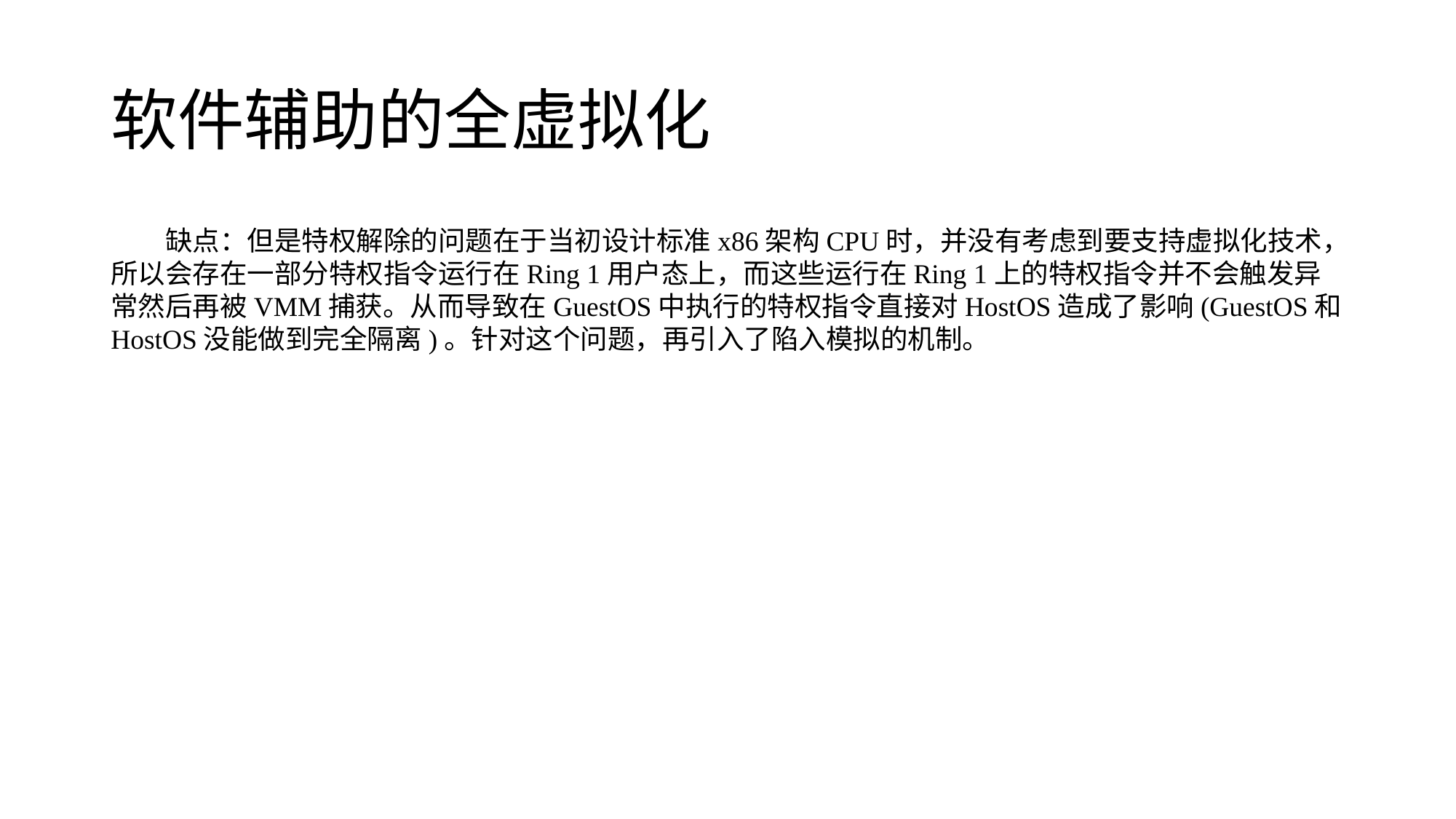

# 软件辅助的全虚拟化
缺点：但是特权解除的问题在于当初设计标准x86架构CPU时，并没有考虑到要支持虚拟化技术，所以会存在一部分特权指令运行在Ring 1用户态上，而这些运行在Ring 1上的特权指令并不会触发异常然后再被VMM捕获。从而导致在GuestOS中执行的特权指令直接对HostOS造成了影响(GuestOS和HostOS没能做到完全隔离)。针对这个问题，再引入了陷入模拟的机制。